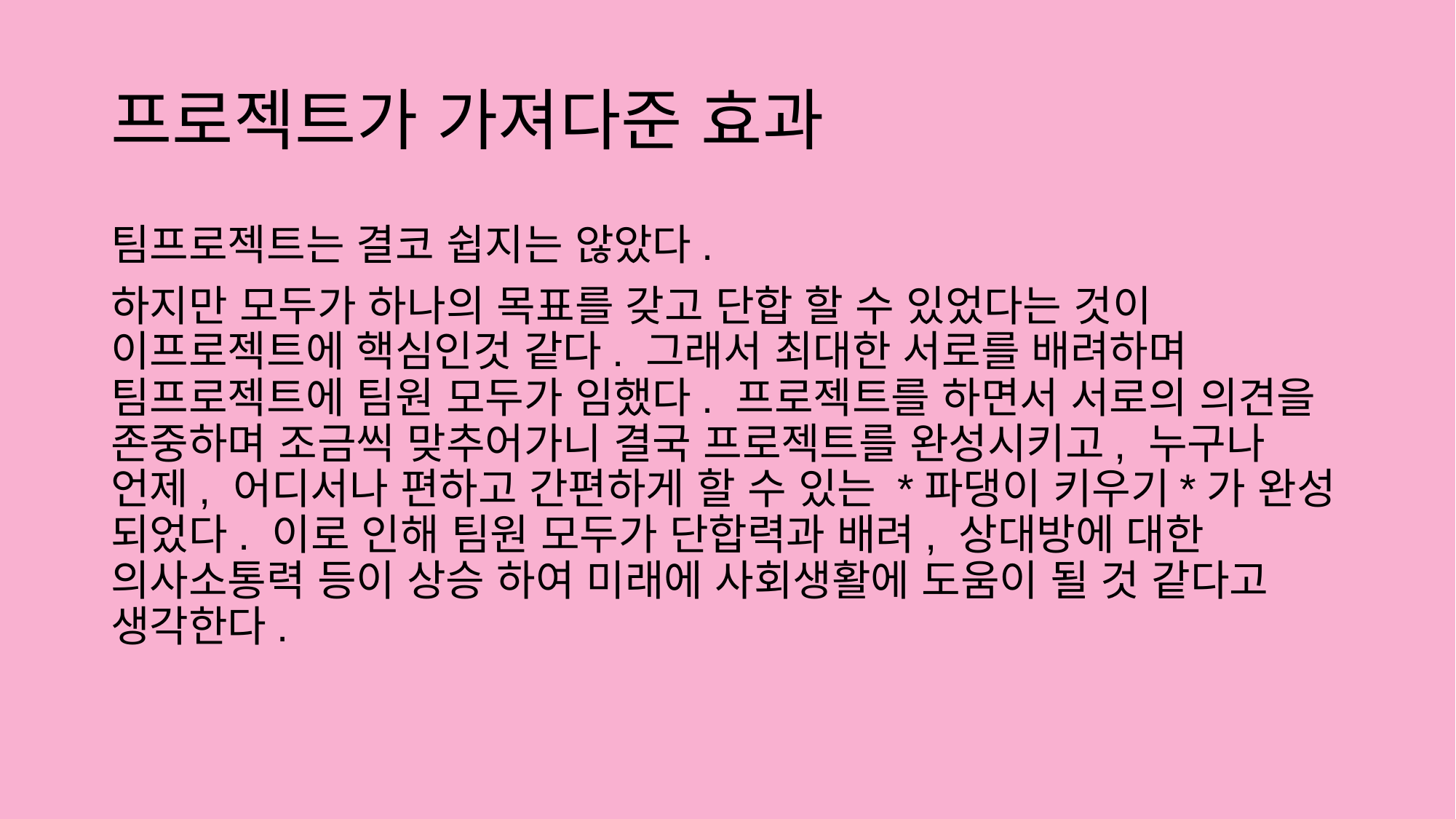

# 프로젝트가 가져다준 효과
팀프로젝트는 결코 쉽지는 않았다.
하지만 모두가 하나의 목표를 갖고 단합 할 수 있었다는 것이 이프로젝트에 핵심인것 같다. 그래서 최대한 서로를 배려하며 팀프로젝트에 팀원 모두가 임했다. 프로젝트를 하면서 서로의 의견을 존중하며 조금씩 맞추어가니 결국 프로젝트를 완성시키고, 누구나 언제, 어디서나 편하고 간편하게 할 수 있는 *파댕이 키우기*가 완성 되었다. 이로 인해 팀원 모두가 단합력과 배려, 상대방에 대한 의사소통력 등이 상승 하여 미래에 사회생활에 도움이 될 것 같다고 생각한다.